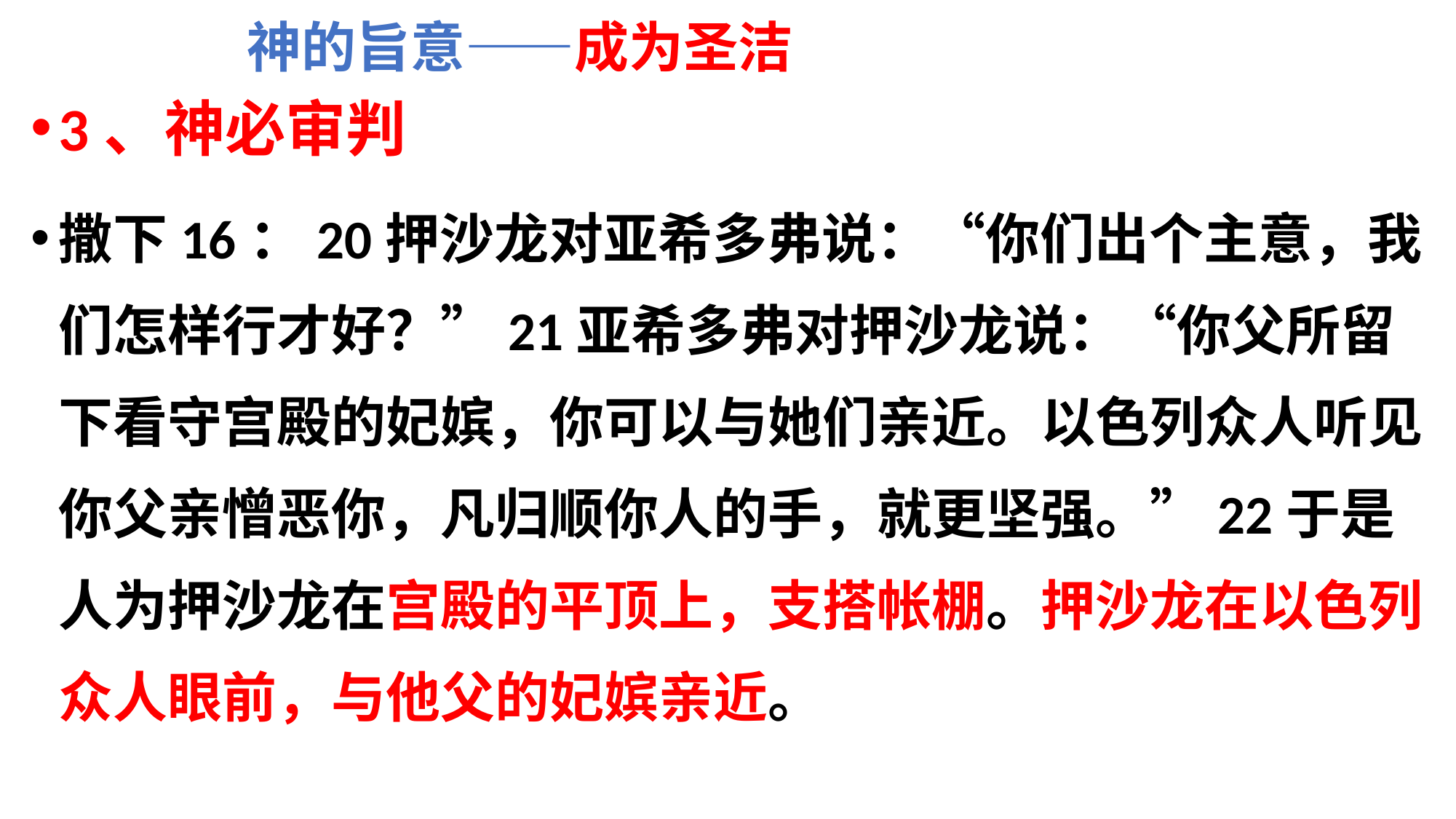

# 神的旨意——成为圣洁
3、神必审判
撒下16：20押沙龙对亚希多弗说：“你们出个主意，我们怎样行才好？”21亚希多弗对押沙龙说：“你父所留下看守宫殿的妃嫔，你可以与她们亲近。以色列众人听见你父亲憎恶你，凡归顺你人的手，就更坚强。”22于是人为押沙龙在宫殿的平顶上，支搭帐棚。押沙龙在以色列众人眼前，与他父的妃嫔亲近。